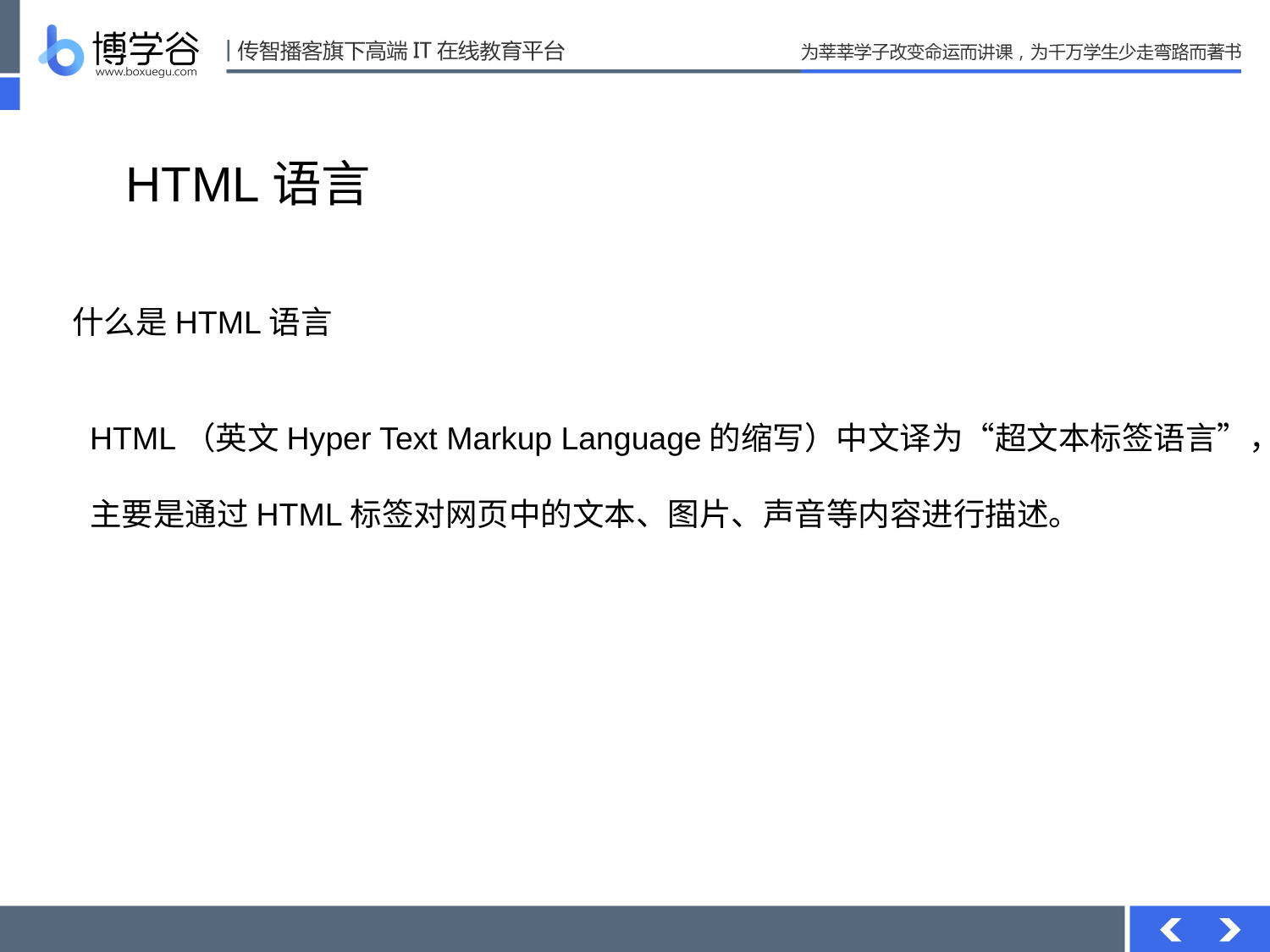

HTML语言
什么是HTML语言
HTML（英文Hyper Text Markup Language的缩写）中文译为“超文本标签语言”，

主要是通过HTML标签对网页中的文本、图片、声音等内容进行描述。